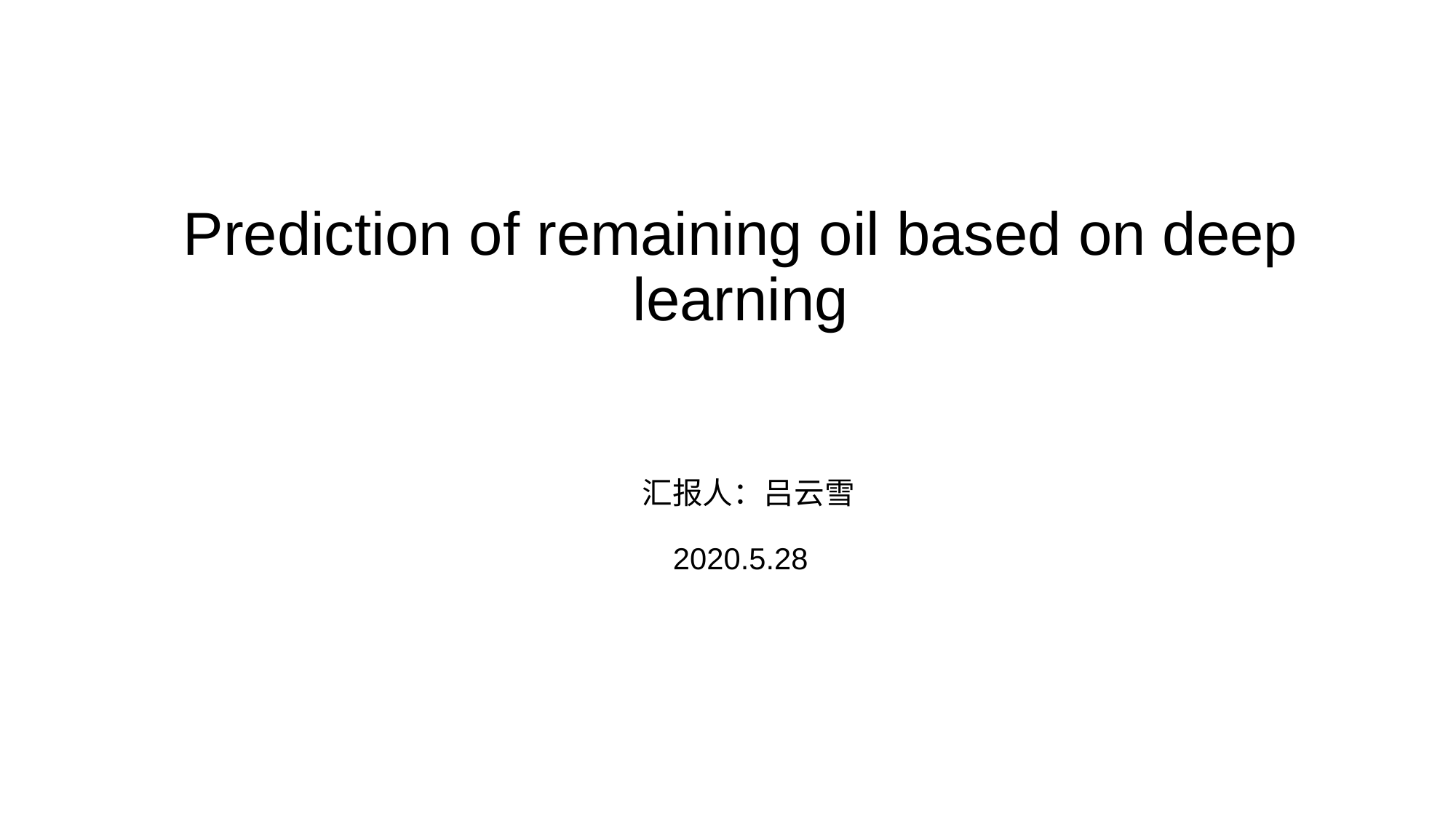

# Prediction of remaining oil based on deep learning 汇报人：吕云雪 2020.5.28